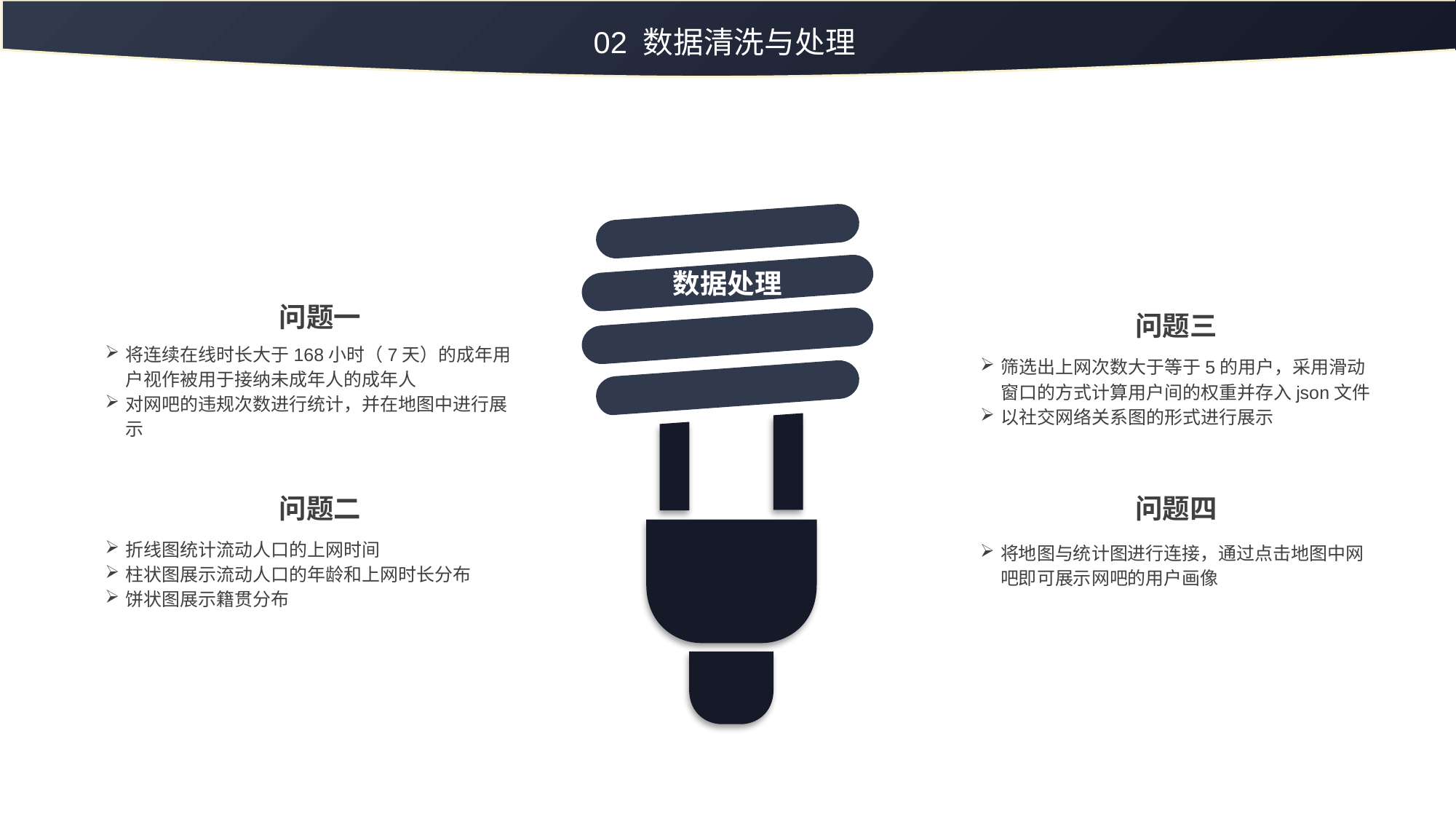

02 数据清洗与处理

数据处理

问题一
将连续在线时长大于168小时（7天）的成年用户视作被用于接纳未成年人的成年人
对网吧的违规次数进行统计，并在地图中进行展示
问题三
筛选出上网次数大于等于5的用户，采用滑动窗口的方式计算用户间的权重并存入json文件
以社交网络关系图的形式进行展示

问题二
折线图统计流动人口的上网时间
柱状图展示流动人口的年龄和上网时长分布
饼状图展示籍贯分布
问题四
将地图与统计图进行连接，通过点击地图中网吧即可展示网吧的用户画像